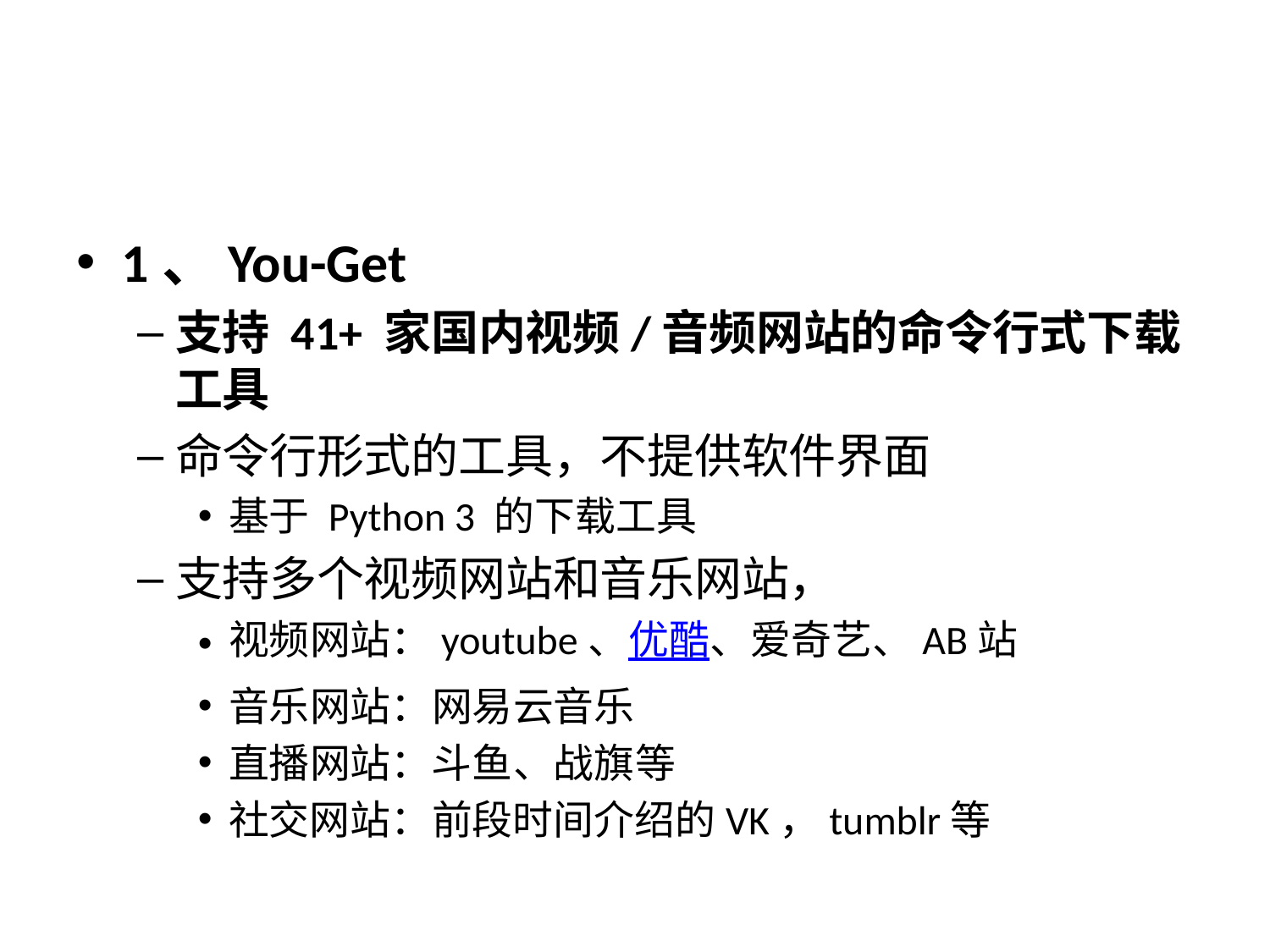

#
1、You-Get
支持 41+ 家国内视频/音频网站的命令行式下载工具
命令行形式的工具，不提供软件界面
基于 Python 3 的下载工具
支持多个视频网站和音乐网站，
视频网站：youtube、优酷、爱奇艺、AB站
音乐网站：网易云音乐
直播网站：斗鱼、战旗等
社交网站：前段时间介绍的VK，tumblr等